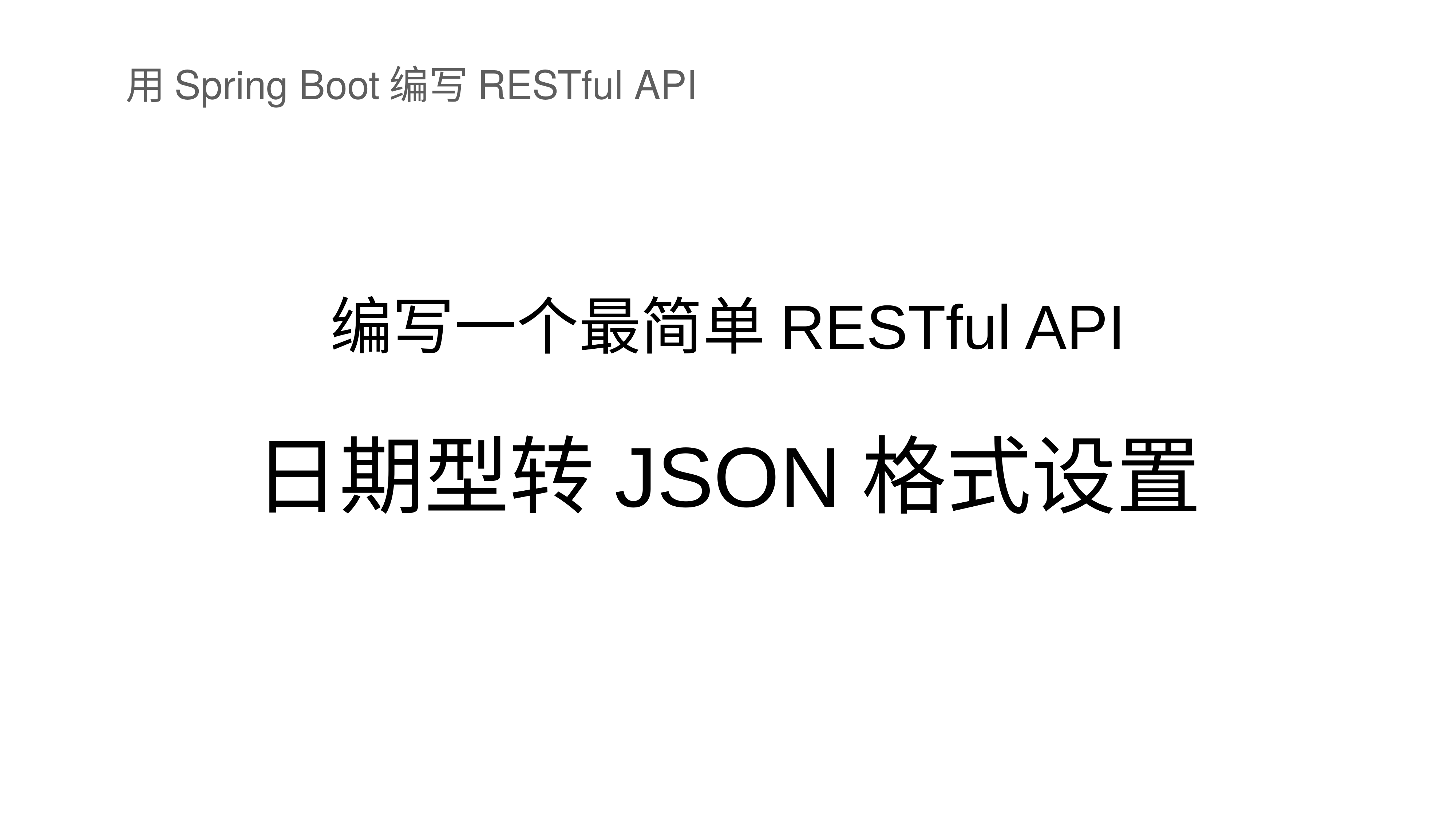

用Spring Boot编写RESTful API
编写一个最简单RESTful API
# 日期型转JSON格式设置